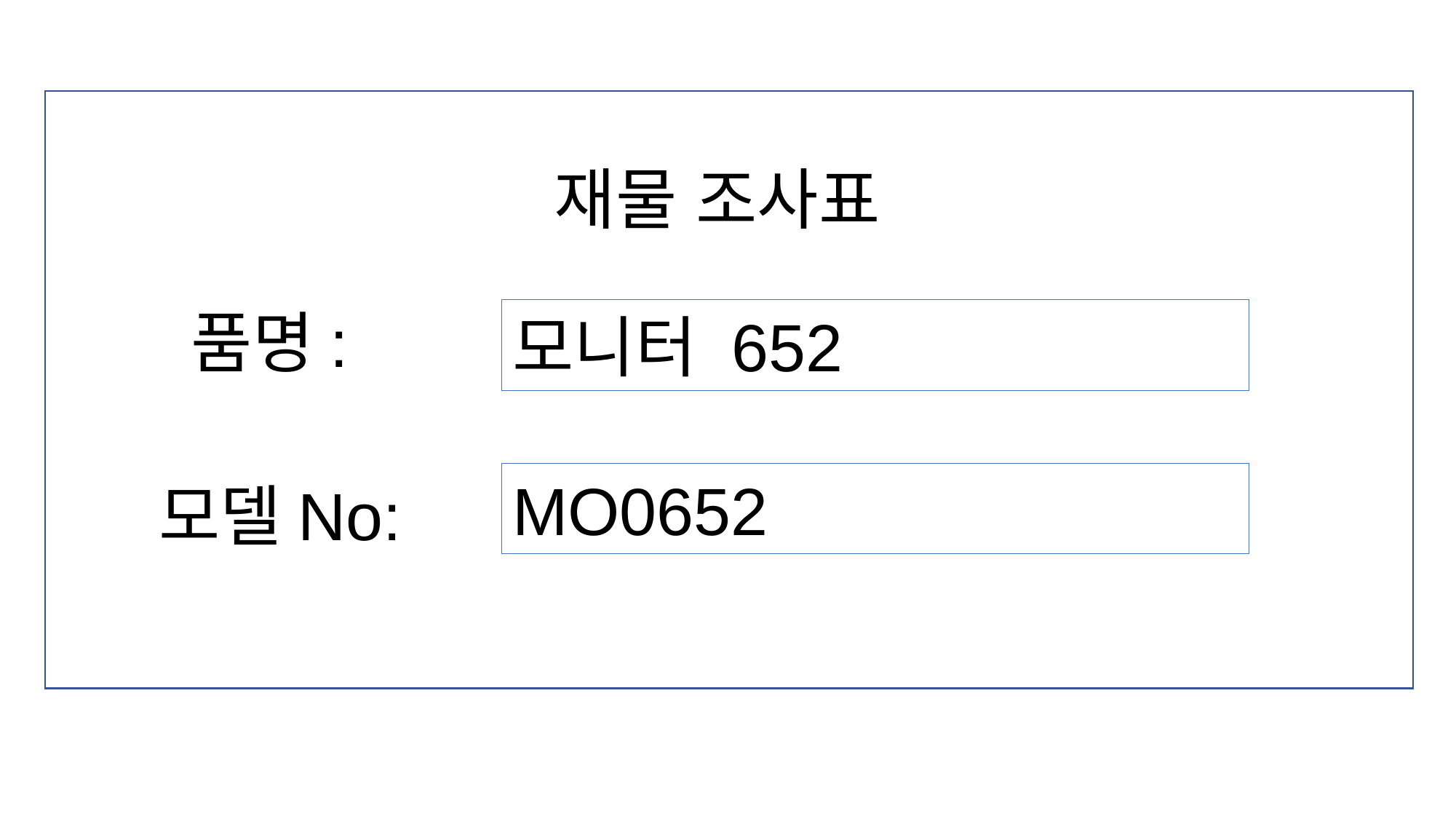

재물 조사표
품명:
모니터 652
MO0652
모델No: